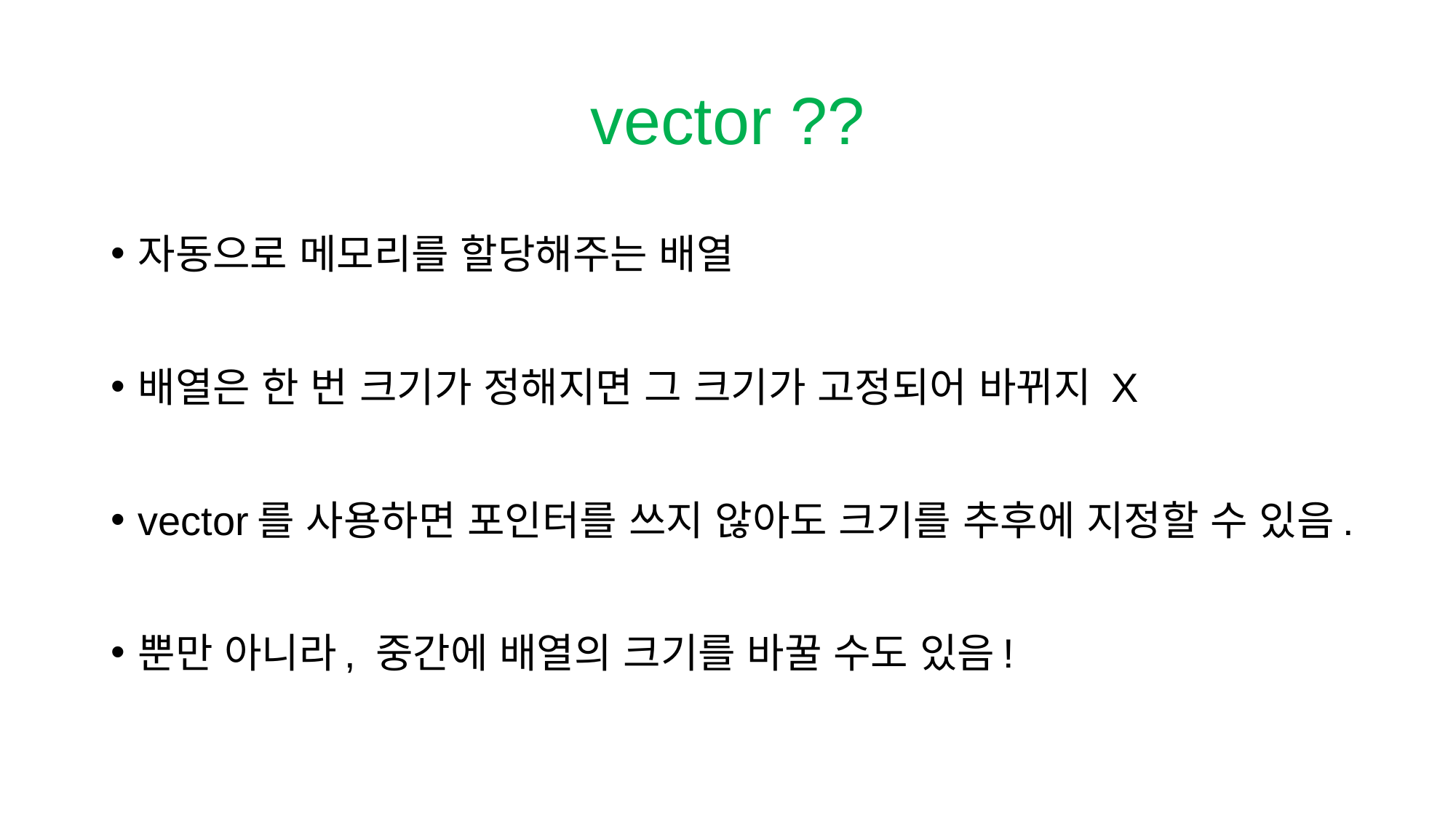

# vector ??
자동으로 메모리를 할당해주는 배열

배열은 한 번 크기가 정해지면 그 크기가 고정되어 바뀌지 X

vector를 사용하면 포인터를 쓰지 않아도 크기를 추후에 지정할 수 있음.

뿐만 아니라, 중간에 배열의 크기를 바꿀 수도 있음!